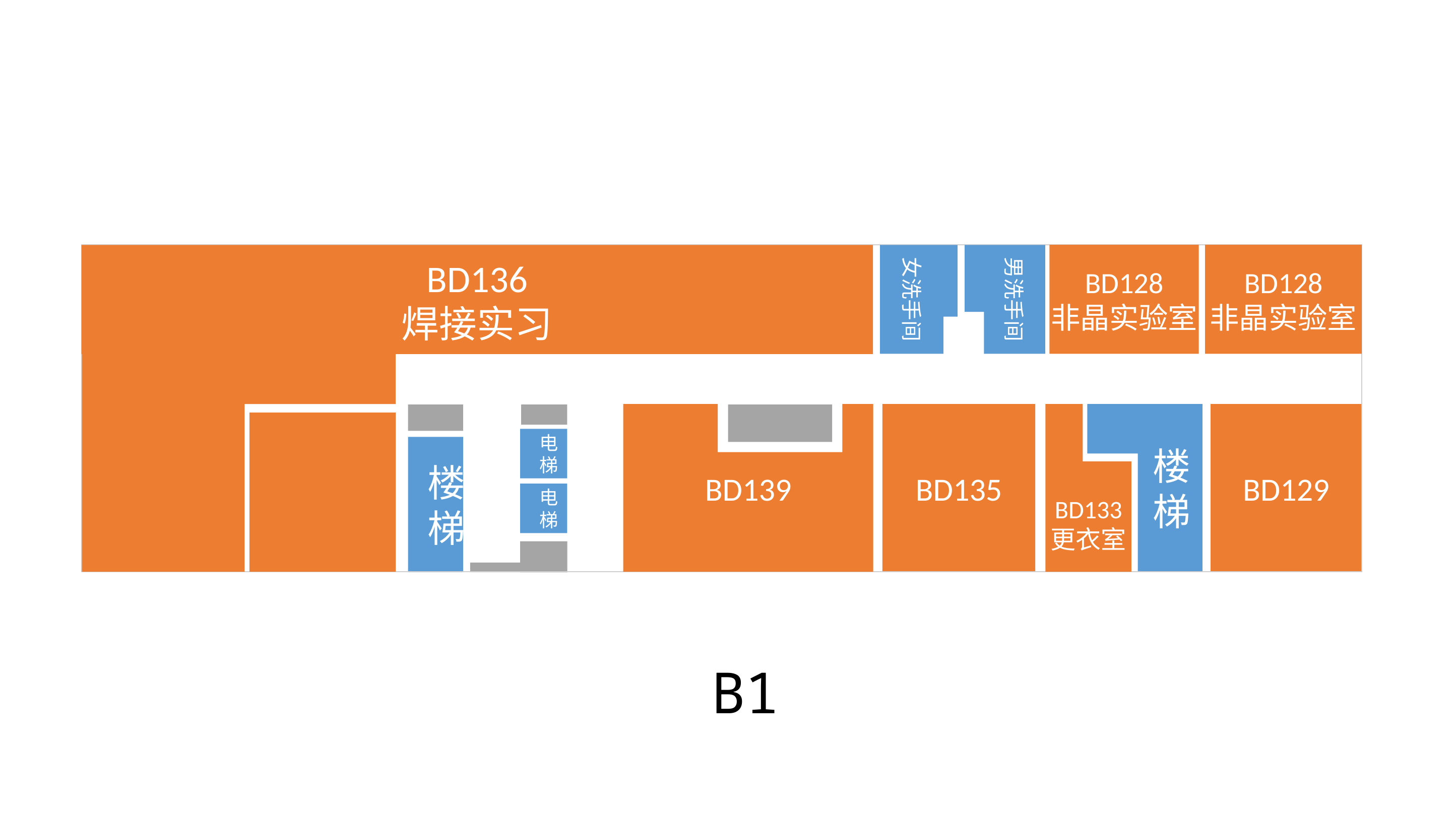

BD128
非晶实验室
BD128
非晶实验室
BD136
焊接实习
女洗手间
男洗手间
BD139
BD135
BD133
更衣室
楼
梯
BD129

电梯
楼梯
电梯

B1